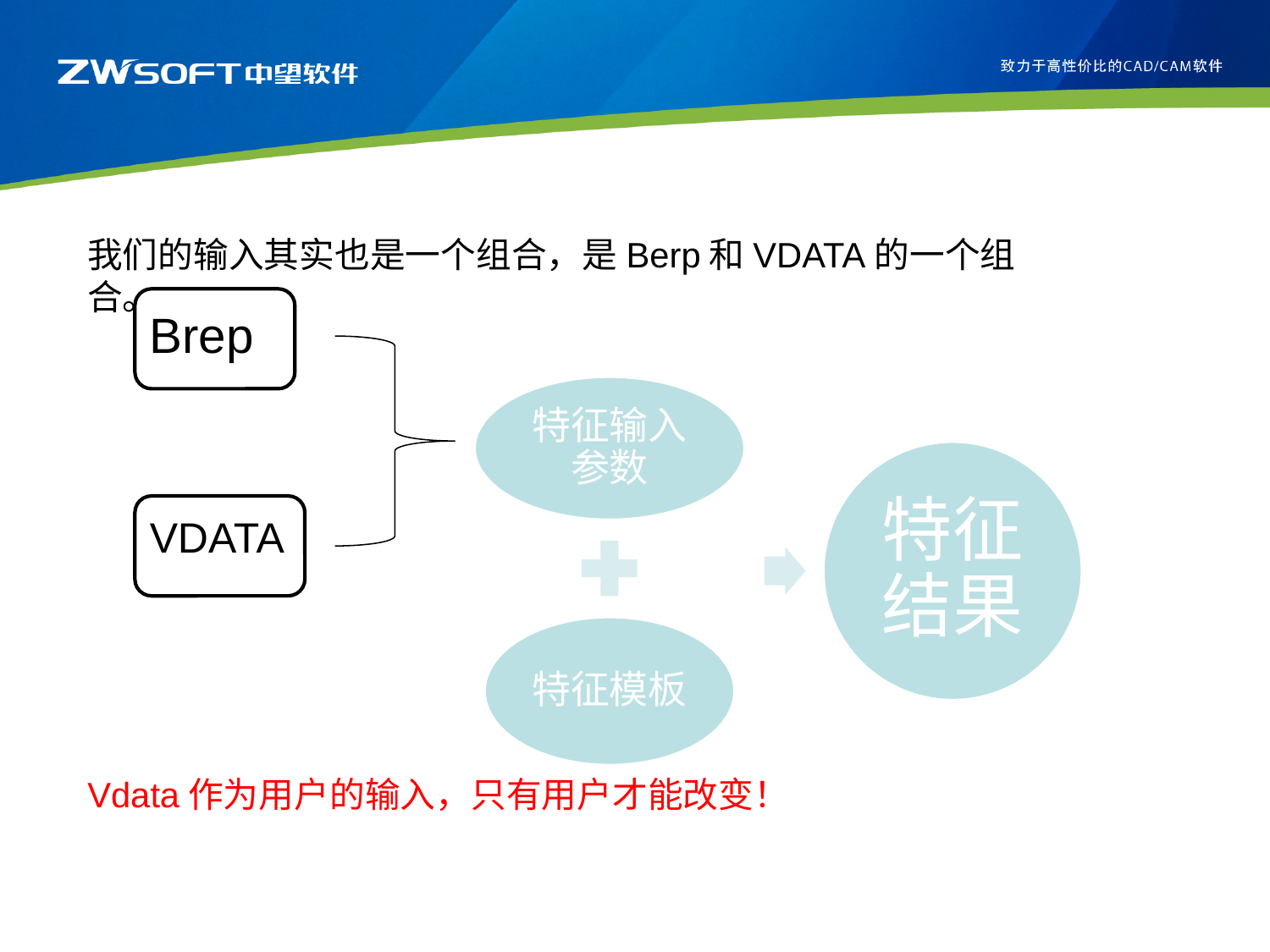

我们的输入其实也是一个组合，是Berp和VDATA的一个组合。
Brep

特征输入参数

特征模板

特征结果
VDATA
Vdata作为用户的输入，只有用户才能改变！